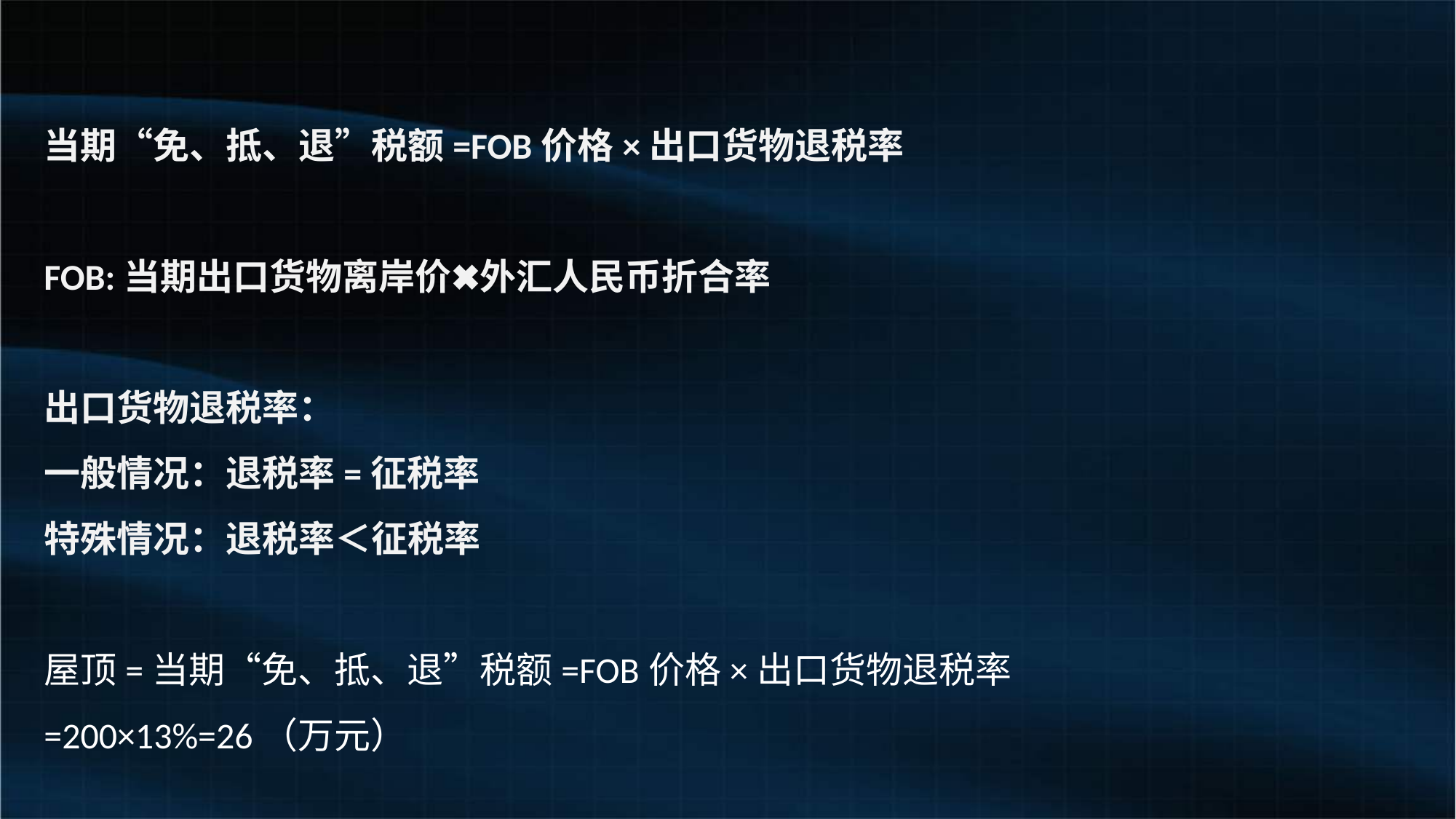

当期“免、抵、退”税额=FOB价格×出口货物退税率

FOB:当期出口货物离岸价✖️外汇人民币折合率

出口货物退税率：
一般情况：退税率=征税率
特殊情况：退税率＜征税率

屋顶=当期“免、抵、退”税额=FOB价格×出口货物退税率=200×13%=26（万元）